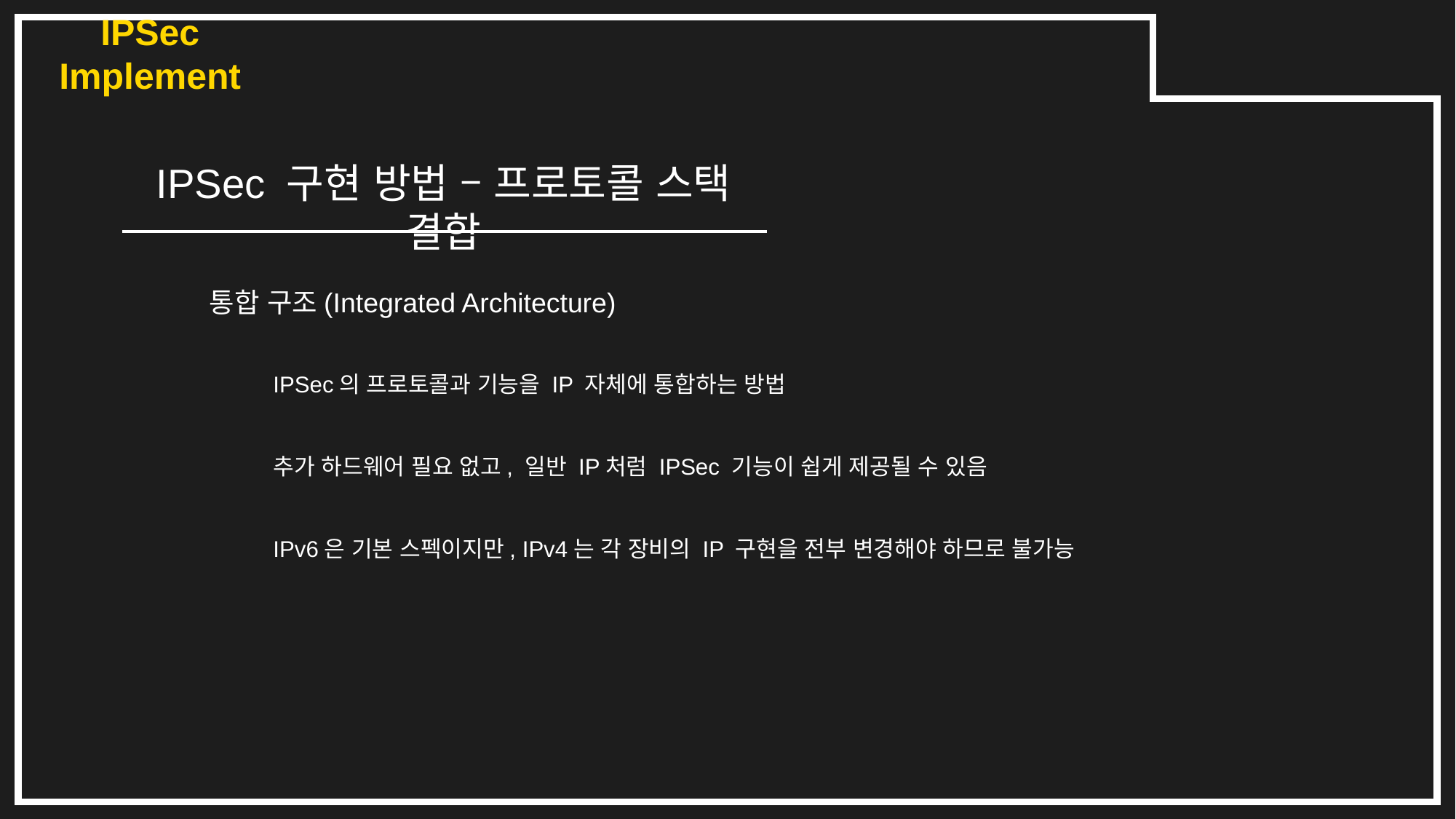

IPSec Implement
IPSec 구현 방법 – 프로토콜 스택 결합
통합 구조(Integrated Architecture)
IPSec의 프로토콜과 기능을 IP 자체에 통합하는 방법
추가 하드웨어 필요 없고, 일반 IP처럼 IPSec 기능이 쉽게 제공될 수 있음
IPv6은 기본 스펙이지만, IPv4는 각 장비의 IP 구현을 전부 변경해야 하므로 불가능